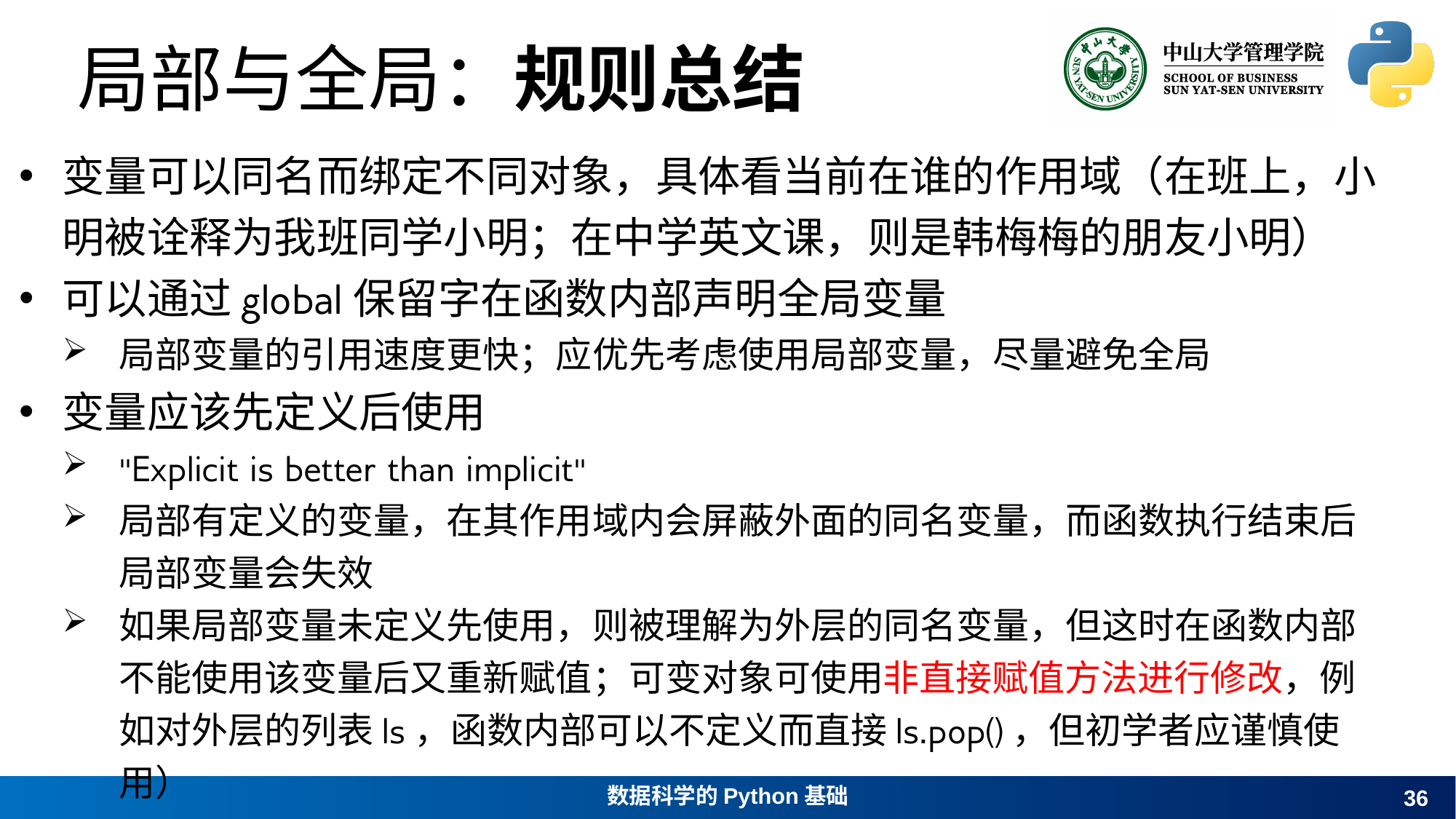

局部与全局：规则总结
变量可以同名而绑定不同对象，具体看当前在谁的作用域（在班上，小明被诠释为我班同学小明；在中学英文课，则是韩梅梅的朋友小明）
可以通过global保留字在函数内部声明全局变量
局部变量的引用速度更快；应优先考虑使用局部变量，尽量避免全局
变量应该先定义后使用
"Explicit is better than implicit"
局部有定义的变量，在其作用域内会屏蔽外面的同名变量，而函数执行结束后局部变量会失效
如果局部变量未定义先使用，则被理解为外层的同名变量，但这时在函数内部不能使用该变量后又重新赋值；可变对象可使用非直接赋值方法进行修改，例如对外层的列表ls，函数内部可以不定义而直接ls.pop()，但初学者应谨慎使用）